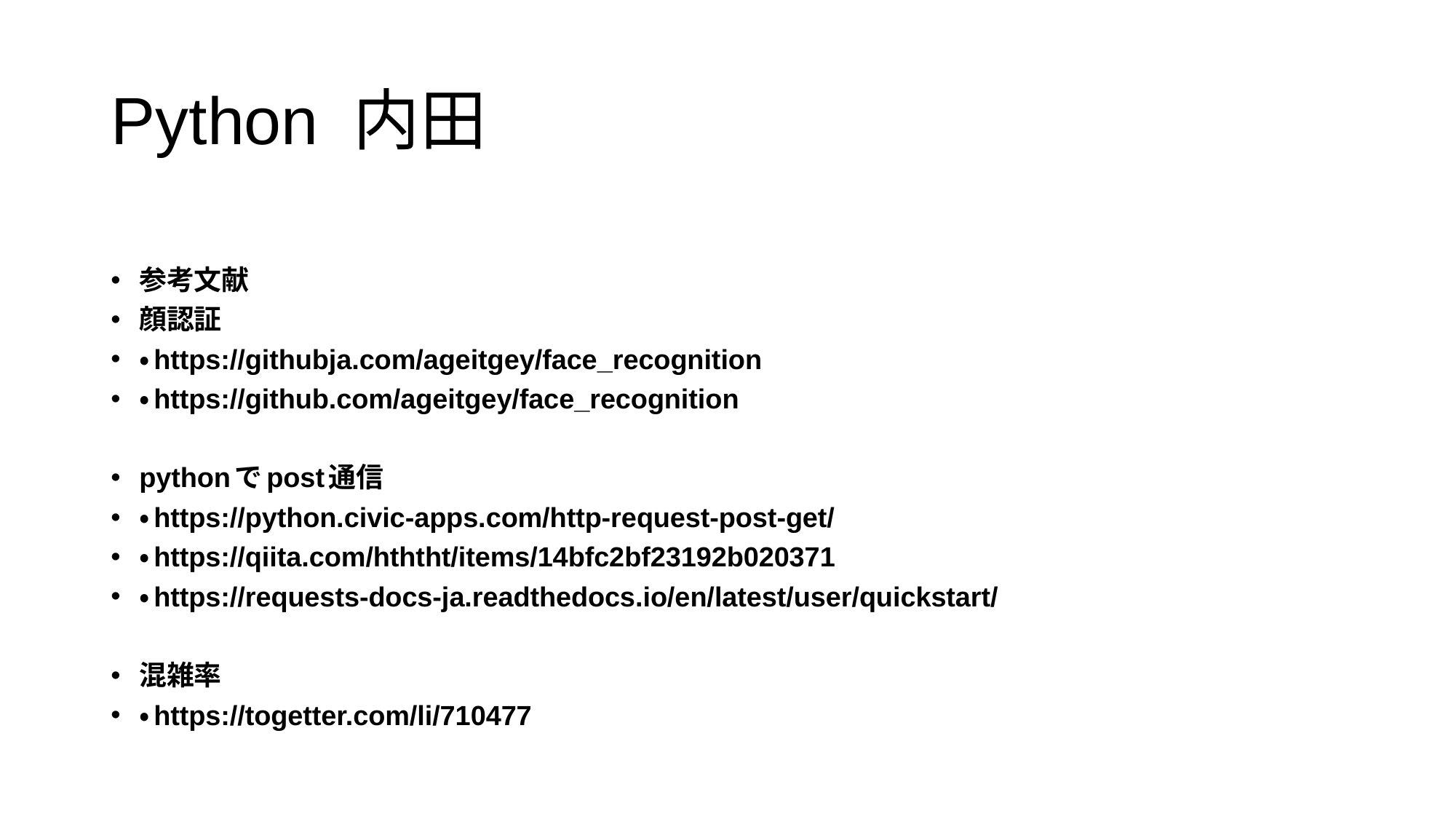

# Python 内田

参考文献
顔認証
・https://githubja.com/ageitgey/face_recognition
・https://github.com/ageitgey/face_recognition

pythonでpost通信
・https://python.civic-apps.com/http-request-post-get/
・https://qiita.com/hththt/items/14bfc2bf23192b020371
・https://requests-docs-ja.readthedocs.io/en/latest/user/quickstart/

混雑率
・https://togetter.com/li/710477